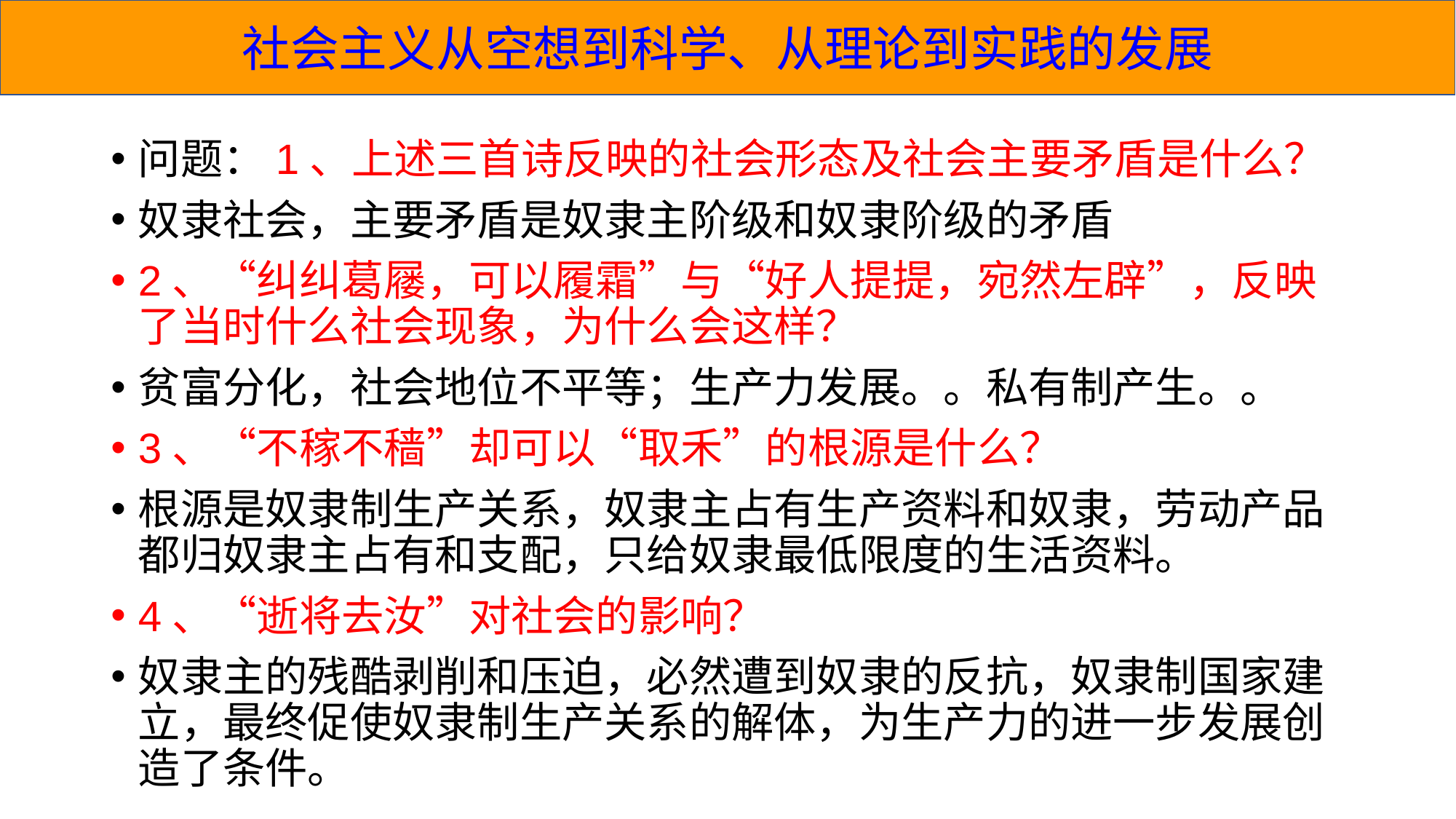

社会主义从空想到科学、从理论到实践的发展
问题：1、上述三首诗反映的社会形态及社会主要矛盾是什么？
奴隶社会，主要矛盾是奴隶主阶级和奴隶阶级的矛盾
2、“纠纠葛屦，可以履霜”与“好人提提，宛然左辟”，反映了当时什么社会现象，为什么会这样？
贫富分化，社会地位不平等；生产力发展。。私有制产生。。
3、“不稼不穑”却可以“取禾”的根源是什么？
根源是奴隶制生产关系，奴隶主占有生产资料和奴隶，劳动产品都归奴隶主占有和支配，只给奴隶最低限度的生活资料。
4、“逝将去汝”对社会的影响？
奴隶主的残酷剥削和压迫，必然遭到奴隶的反抗，奴隶制国家建立，最终促使奴隶制生产关系的解体，为生产力的进一步发展创造了条件。